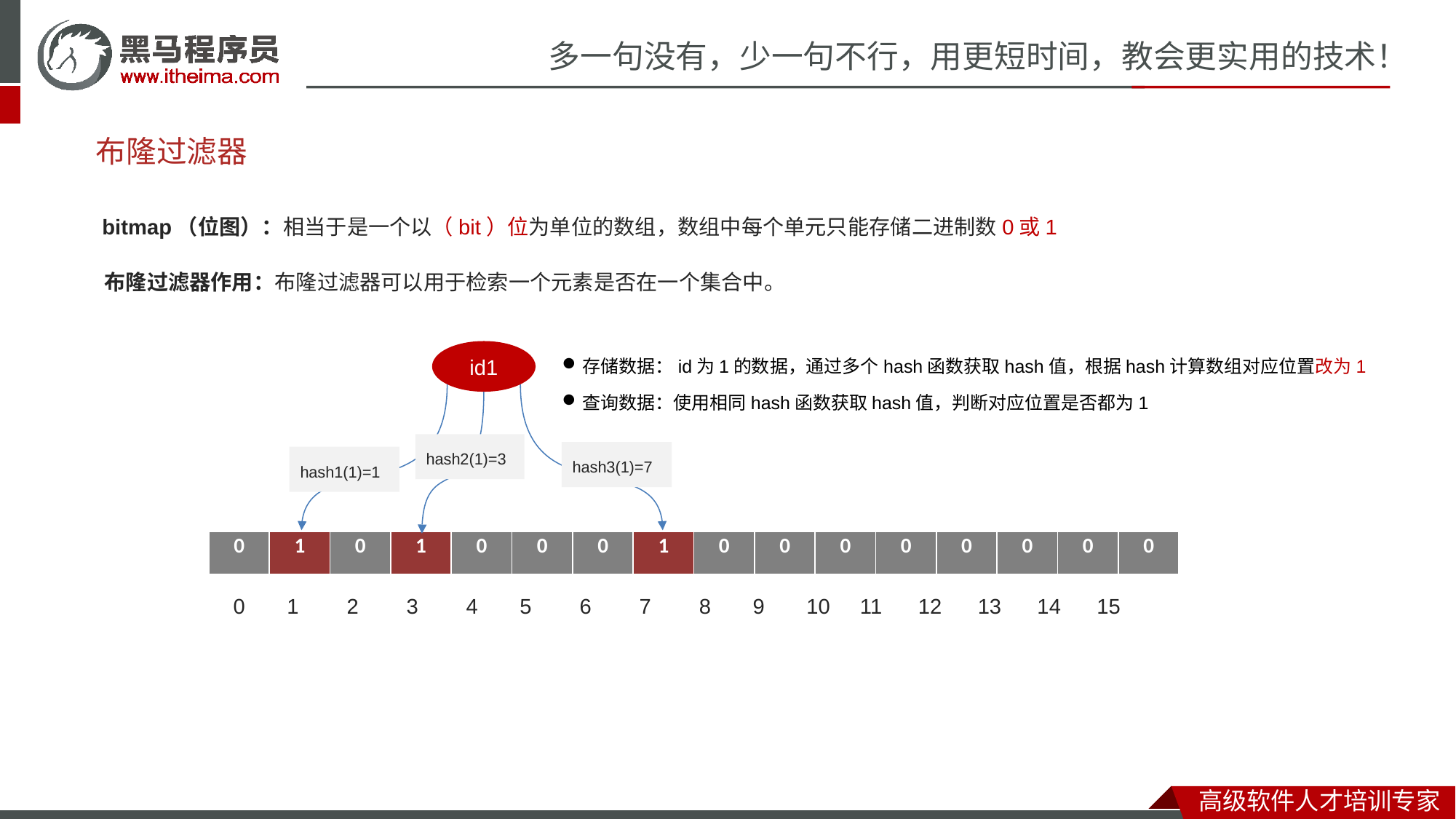

# 布隆过滤器
bitmap（位图）：相当于是一个以（bit）位为单位的数组，数组中每个单元只能存储二进制数0或1
布隆过滤器作用：布隆过滤器可以用于检索一个元素是否在一个集合中。
存储数据：id为1的数据，通过多个hash函数获取hash值，根据hash计算数组对应位置改为1
查询数据：使用相同hash函数获取hash值，判断对应位置是否都为1

id1

hash2(1)=3
hash3(1)=7
hash1(1)=1
| 0 | 1 | 0 | 1 | 0 | 0 | 0 | 1 | 0 | 0 | 0 | 0 | 0 | 0 | 0 | 0 |
| --- | --- | --- | --- | --- | --- | --- | --- | --- | --- | --- | --- | --- | --- | --- | --- |
0       1        2        3        4       5        6        7        8       9       10     11      12      13      14      15